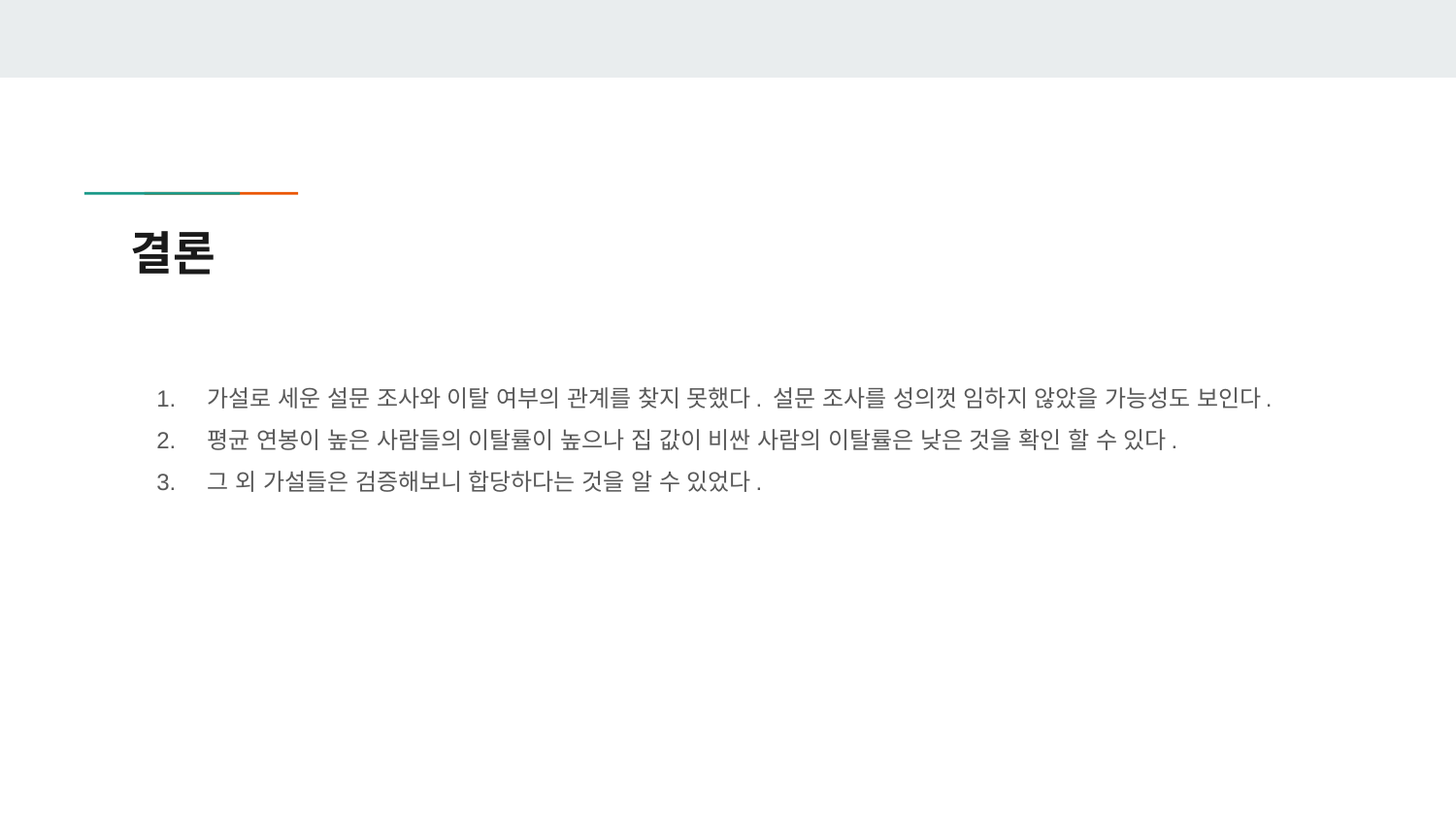

# 결론
가설로 세운 설문 조사와 이탈 여부의 관계를 찾지 못했다. 설문 조사를 성의껏 임하지 않았을 가능성도 보인다.
평균 연봉이 높은 사람들의 이탈률이 높으나 집 값이 비싼 사람의 이탈률은 낮은 것을 확인 할 수 있다.
그 외 가설들은 검증해보니 합당하다는 것을 알 수 있었다.